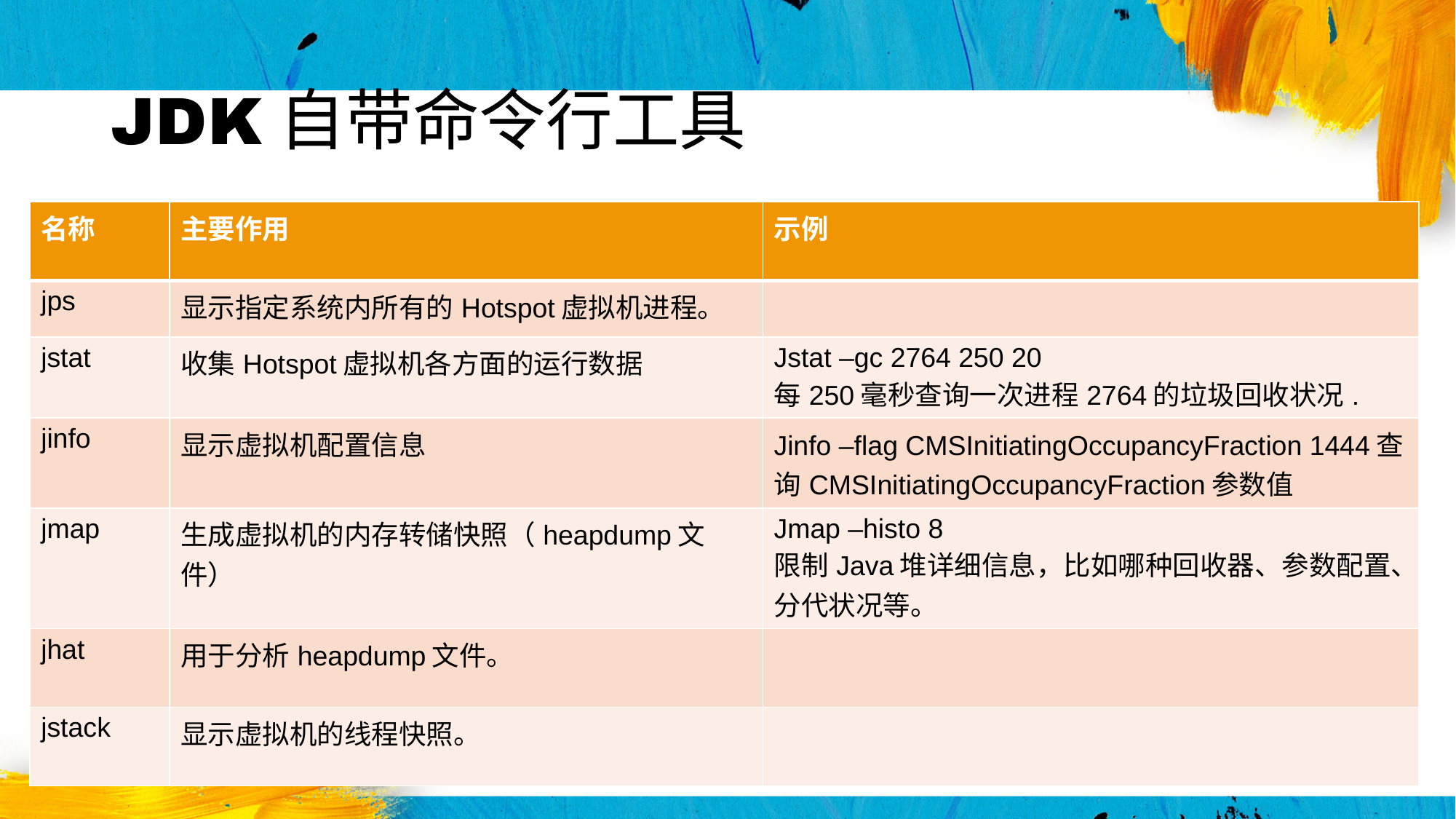

# JDK自带命令行工具
| 名称 | 主要作用 | 示例 |
| --- | --- | --- |
| jps | 显示指定系统内所有的Hotspot虚拟机进程。 |  |
| jstat | 收集Hotspot虚拟机各方面的运行数据 | Jstat –gc 2764 250 20 每250毫秒查询一次进程2764的垃圾回收状况. |
| jinfo | 显示虚拟机配置信息 | Jinfo –flag CMSInitiatingOccupancyFraction 1444查询CMSInitiatingOccupancyFraction参数值 |
| jmap | 生成虚拟机的内存转储快照（heapdump文件） | Jmap –histo 8 限制Java堆详细信息，比如哪种回收器、参数配置、分代状况等。 |
| jhat | 用于分析heapdump文件。 |  |
| jstack | 显示虚拟机的线程快照。 |  |